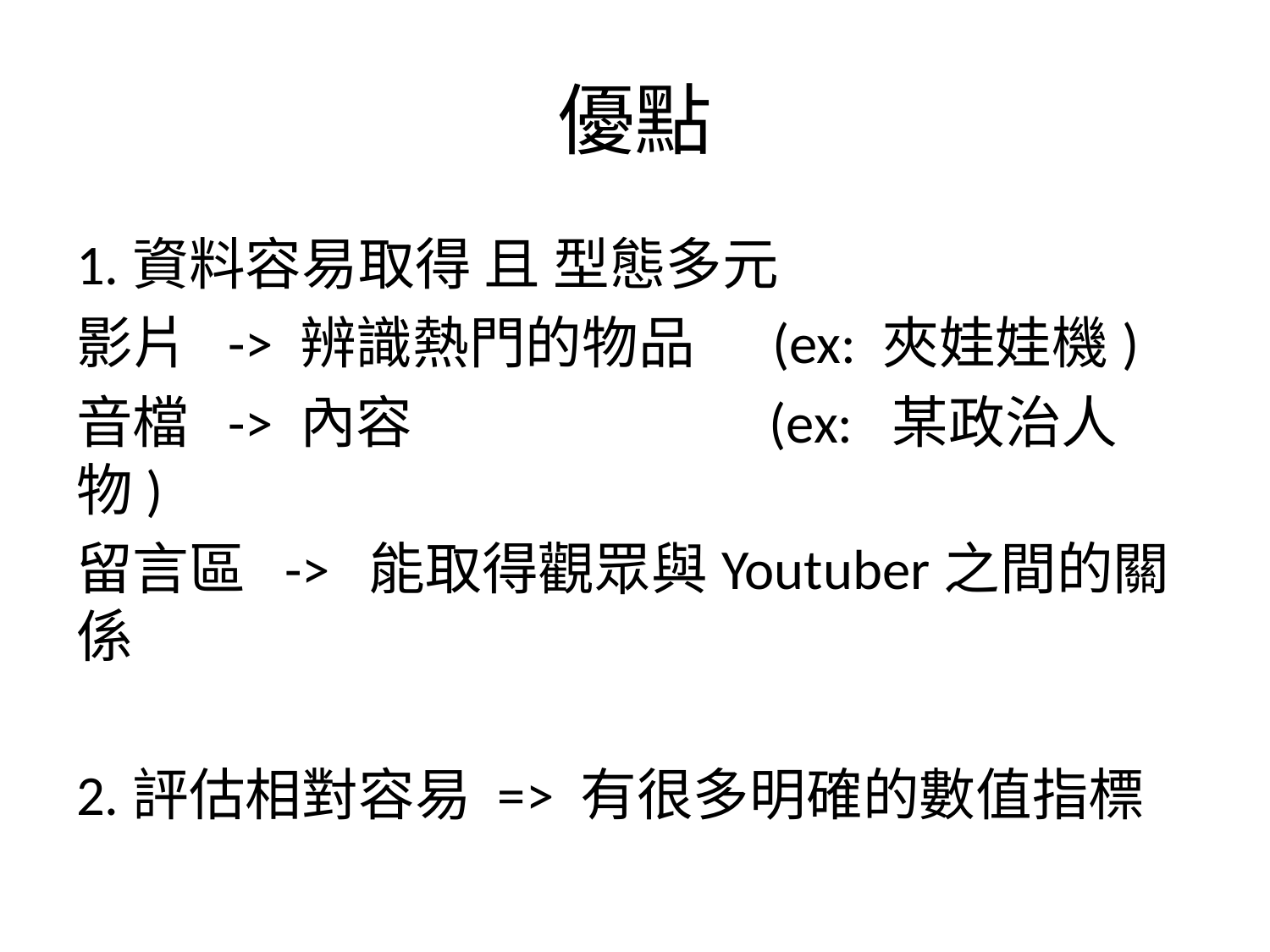

# 優點
1.資料容易取得 且 型態多元
影片  -> 辨識熱門的物品     (ex: 夾娃娃機)
音檔  -> 內容                           (ex:  某政治人物)
留言區  ->  能取得觀眾與Youtuber之間的關係

2.評估相對容易 => 有很多明確的數值指標